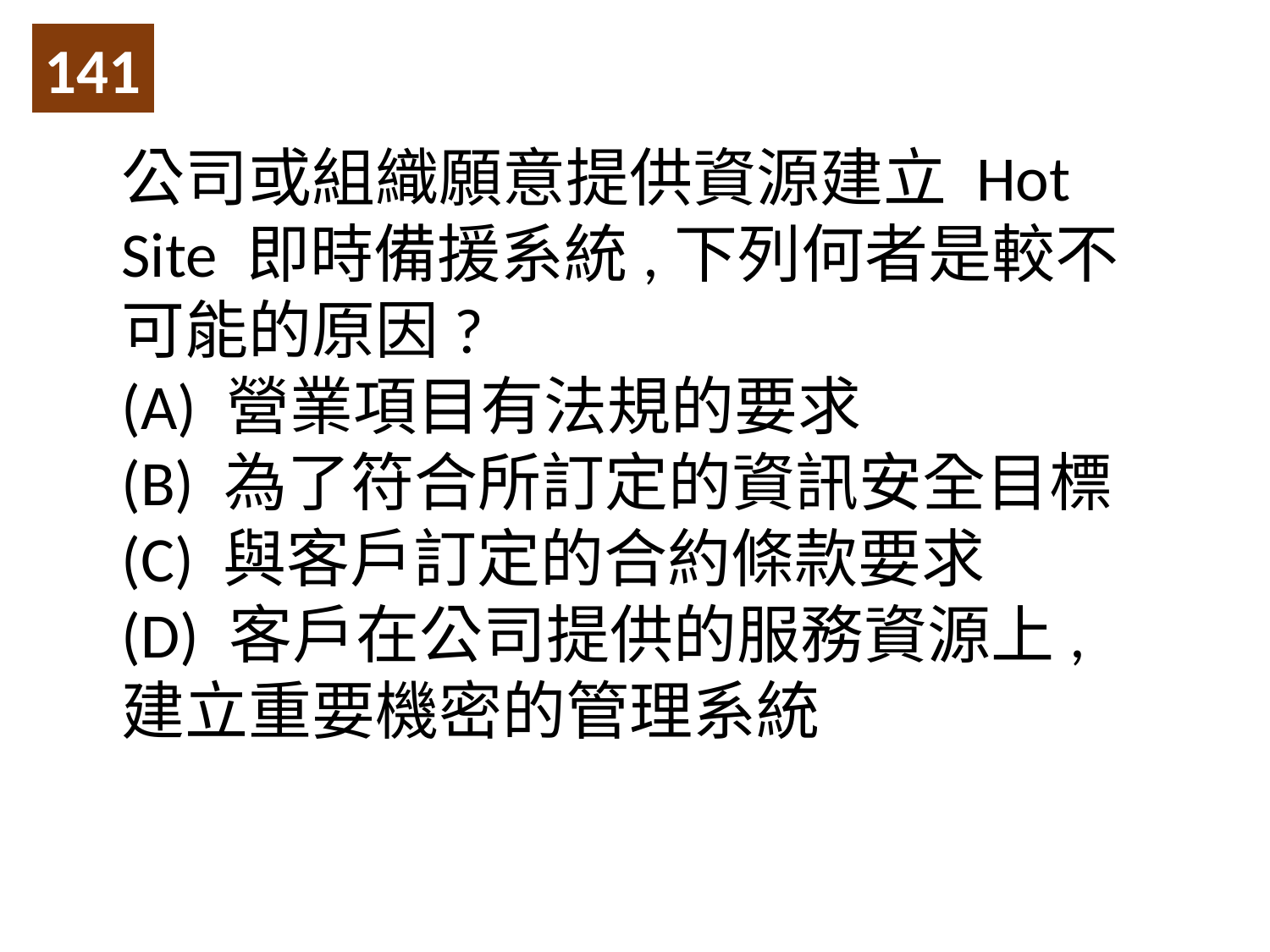

141
公司或組織願意提供資源建立 Hot Site 即時備援系統,下列何者是較不可能的原因?
(A) 營業項目有法規的要求
(B) 為了符合所訂定的資訊安全目標
(C) 與客戶訂定的合約條款要求
(D) 客戶在公司提供的服務資源上,建立重要機密的管理系統